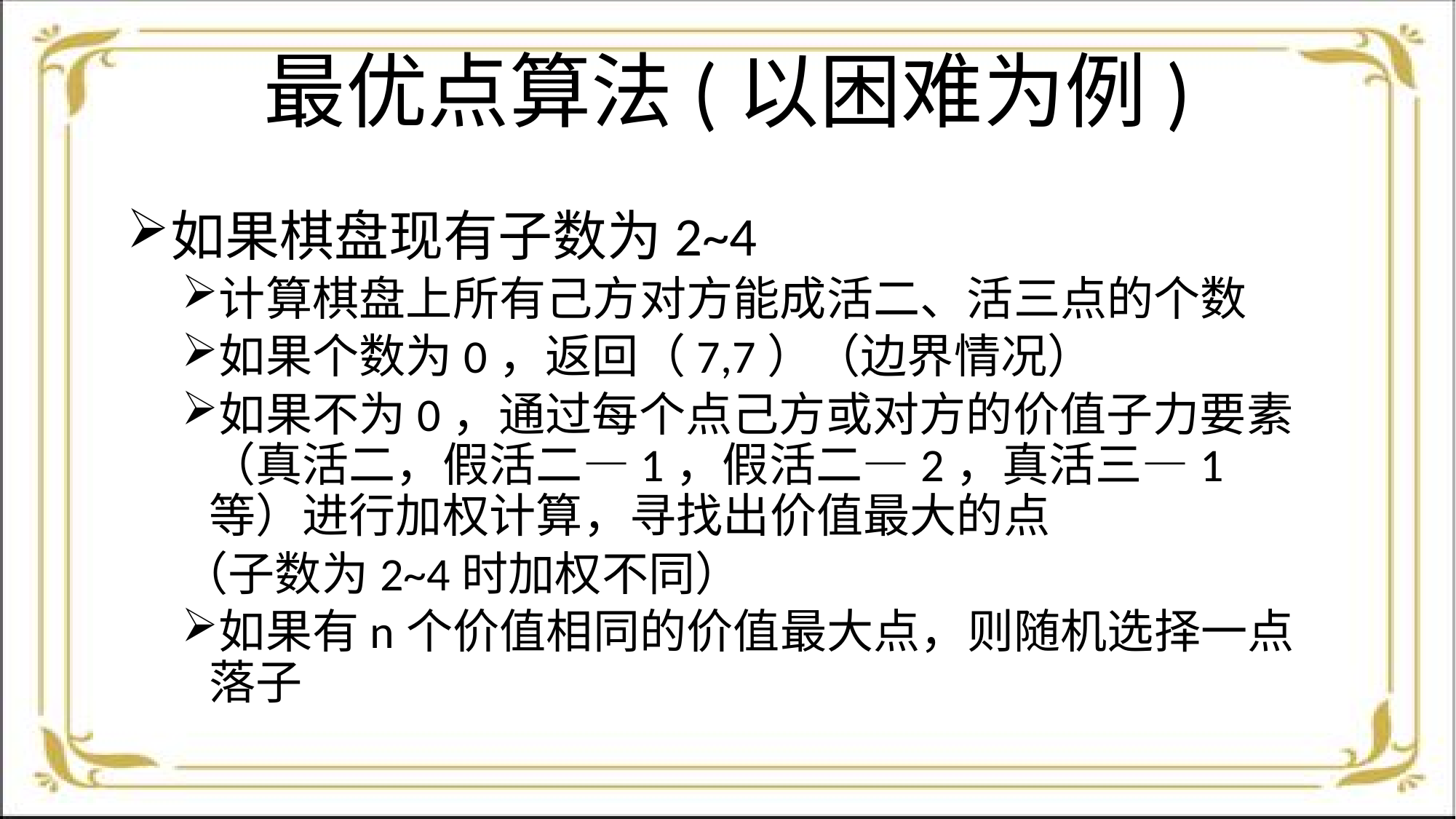

# 最优点算法(以困难为例)
如果棋盘现有子数为2~4
计算棋盘上所有己方对方能成活二、活三点的个数
如果个数为0，返回（7,7）（边界情况）
如果不为0，通过每个点己方或对方的价值子力要素（真活二，假活二—1，假活二—2，真活三—1等）进行加权计算，寻找出价值最大的点
（子数为2~4时加权不同）
如果有n个价值相同的价值最大点，则随机选择一点落子